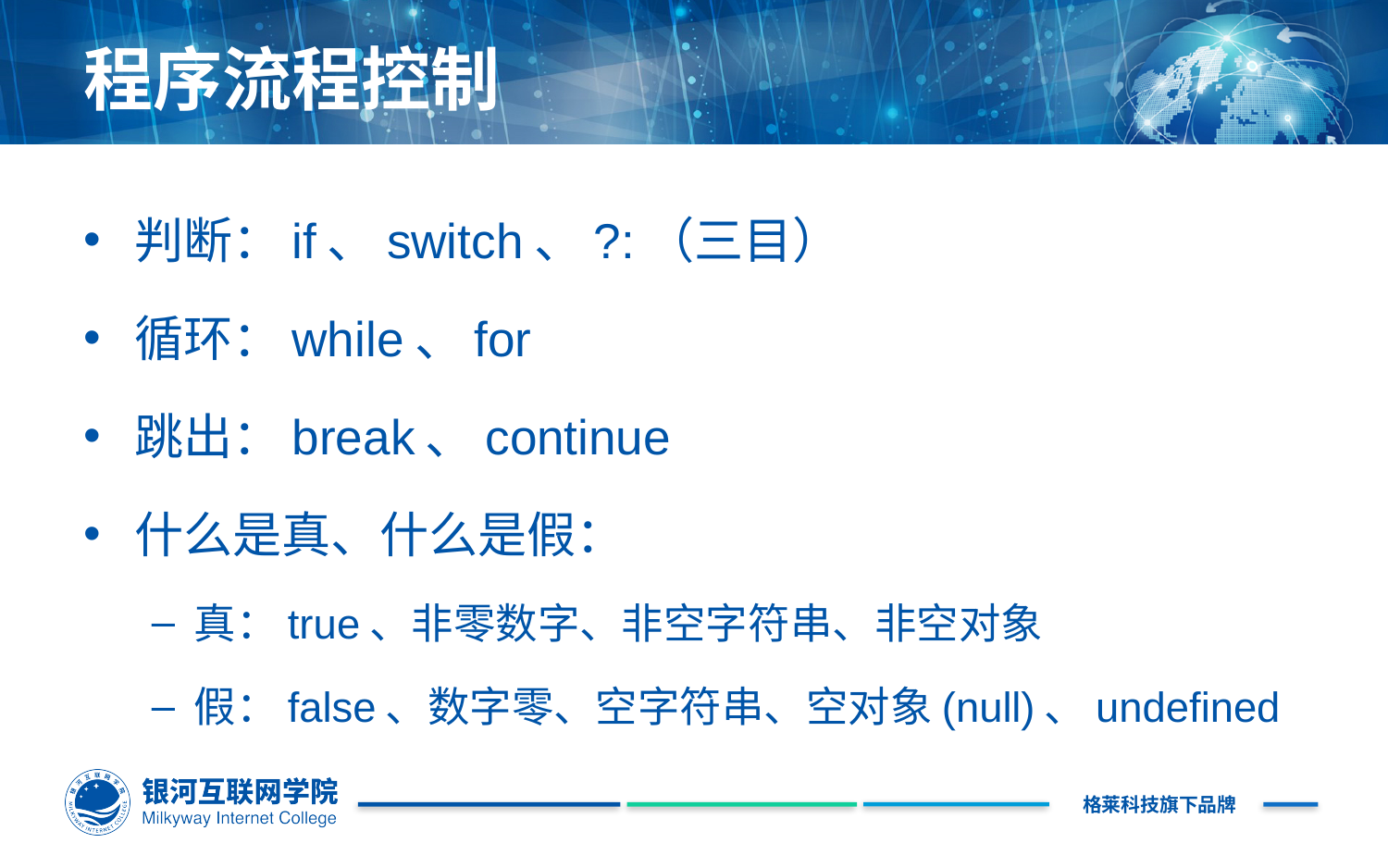

# 程序流程控制
判断：if、switch、?:（三目）
循环：while、for
跳出：break、continue
什么是真、什么是假：
真：true、非零数字、非空字符串、非空对象
假：false、数字零、空字符串、空对象(null)、undefined